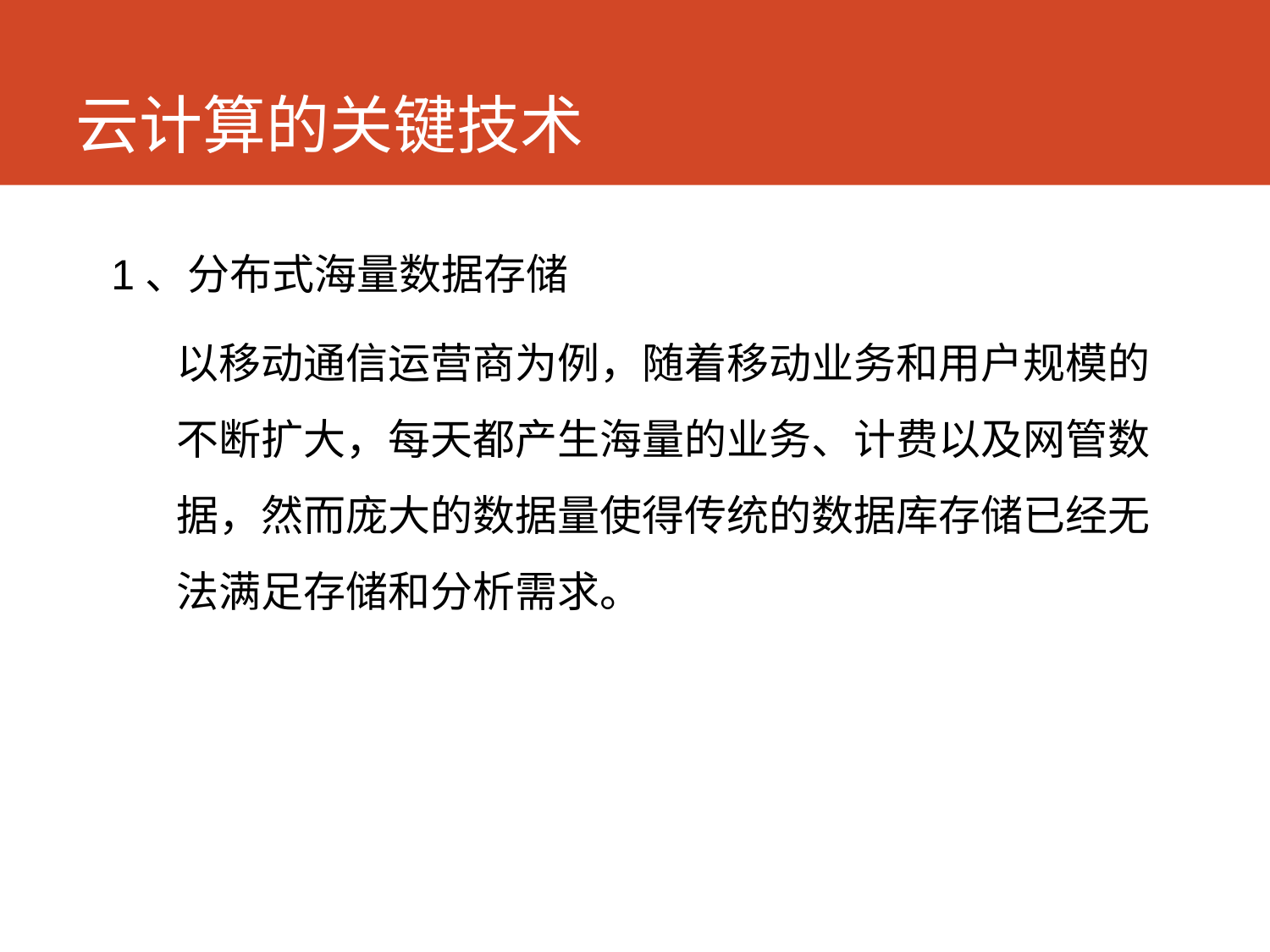

# 云计算的关键技术
   1、分布式海量数据存储
以移动通信运营商为例，随着移动业务和用户规模的不断扩大，每天都产生海量的业务、计费以及网管数据，然而庞大的数据量使得传统的数据库存储已经无法满足存储和分析需求。